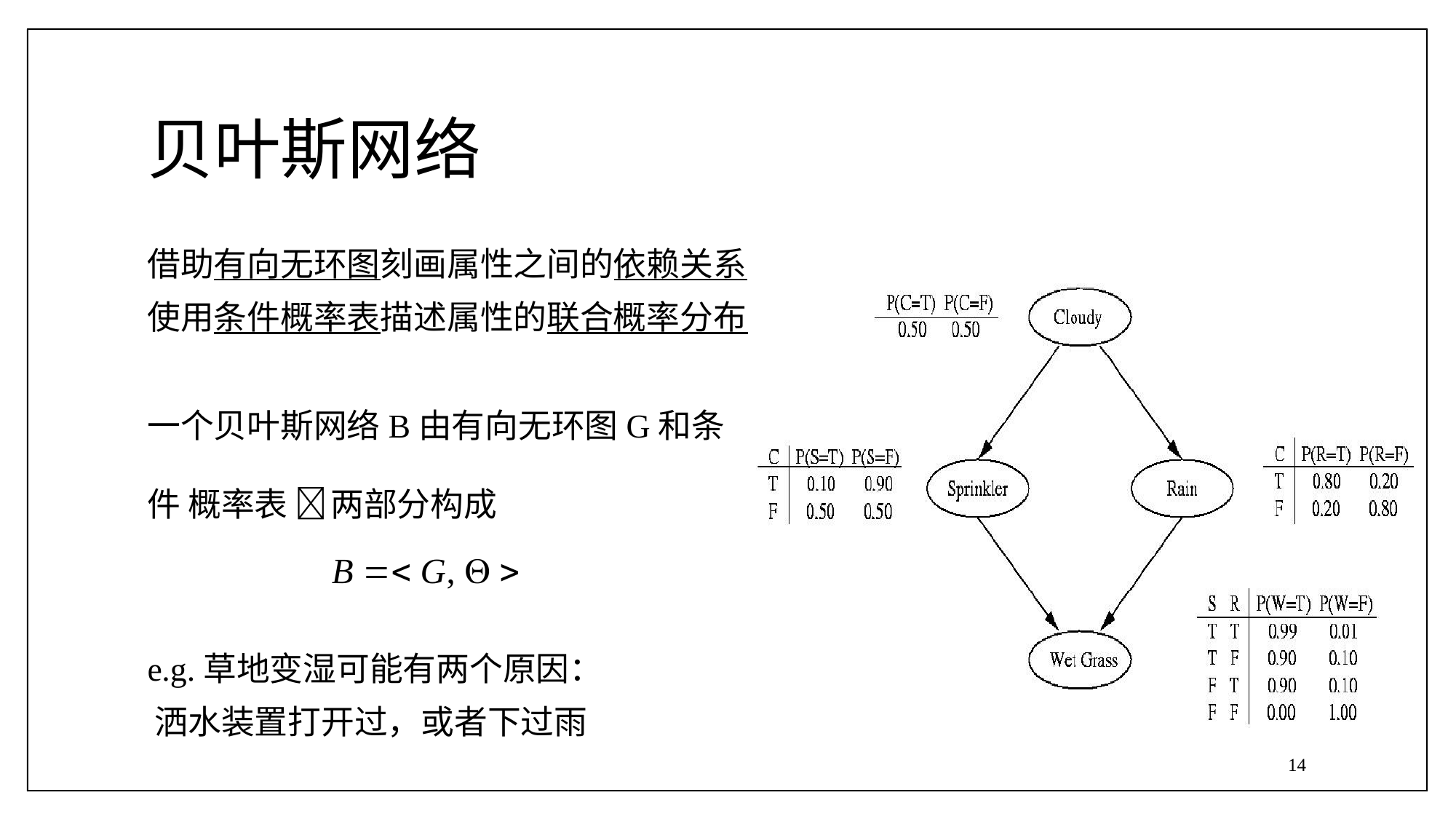

# 贝叶斯网络
借助有向无环图刻画属性之间的依赖关系 使用条件概率表描述属性的联合概率分布

一个贝叶斯网络B由有向无环图G和条件 概率表 Θ两部分构成
B =< G, Θ >

e.g.草地变湿可能有两个原因： 洒水装置打开过，或者下过雨

14